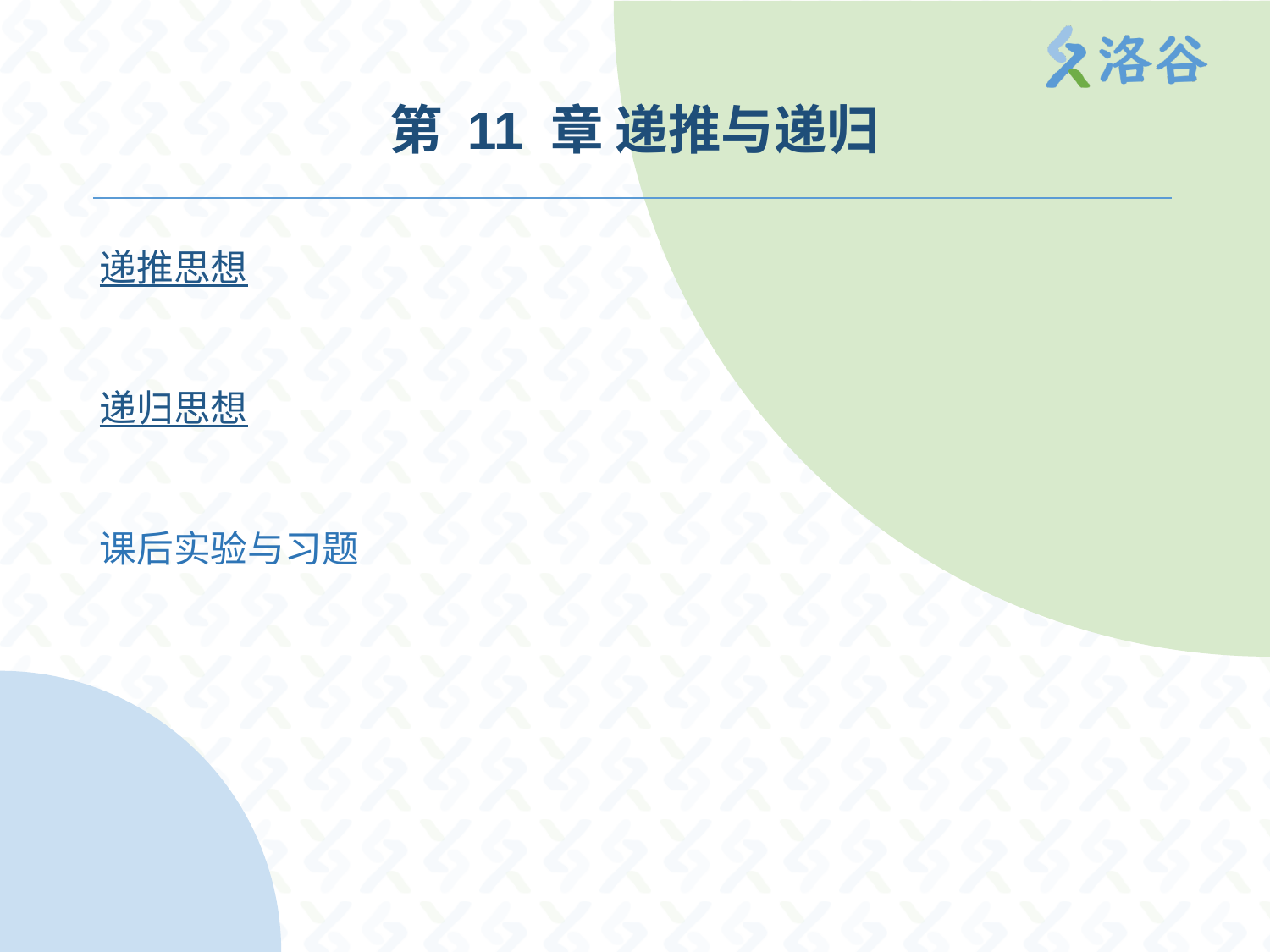

# 第 11 章 递推与递归
递推思想

递归思想

课后实验与习题